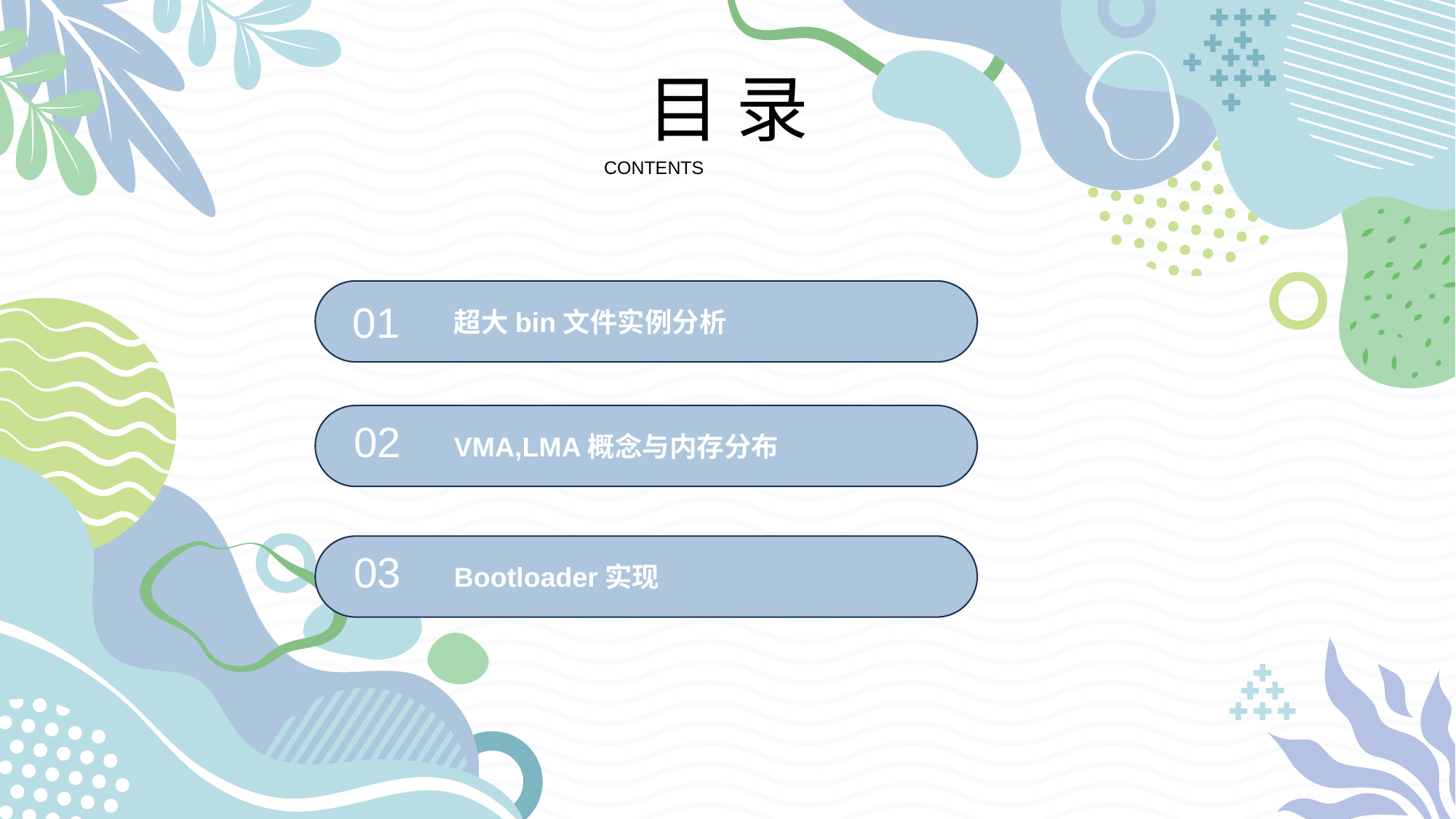

目 录
CONTENTS

01
超大bin文件实例分析

02
VMA,LMA概念与内存分布

03
Bootloader实现